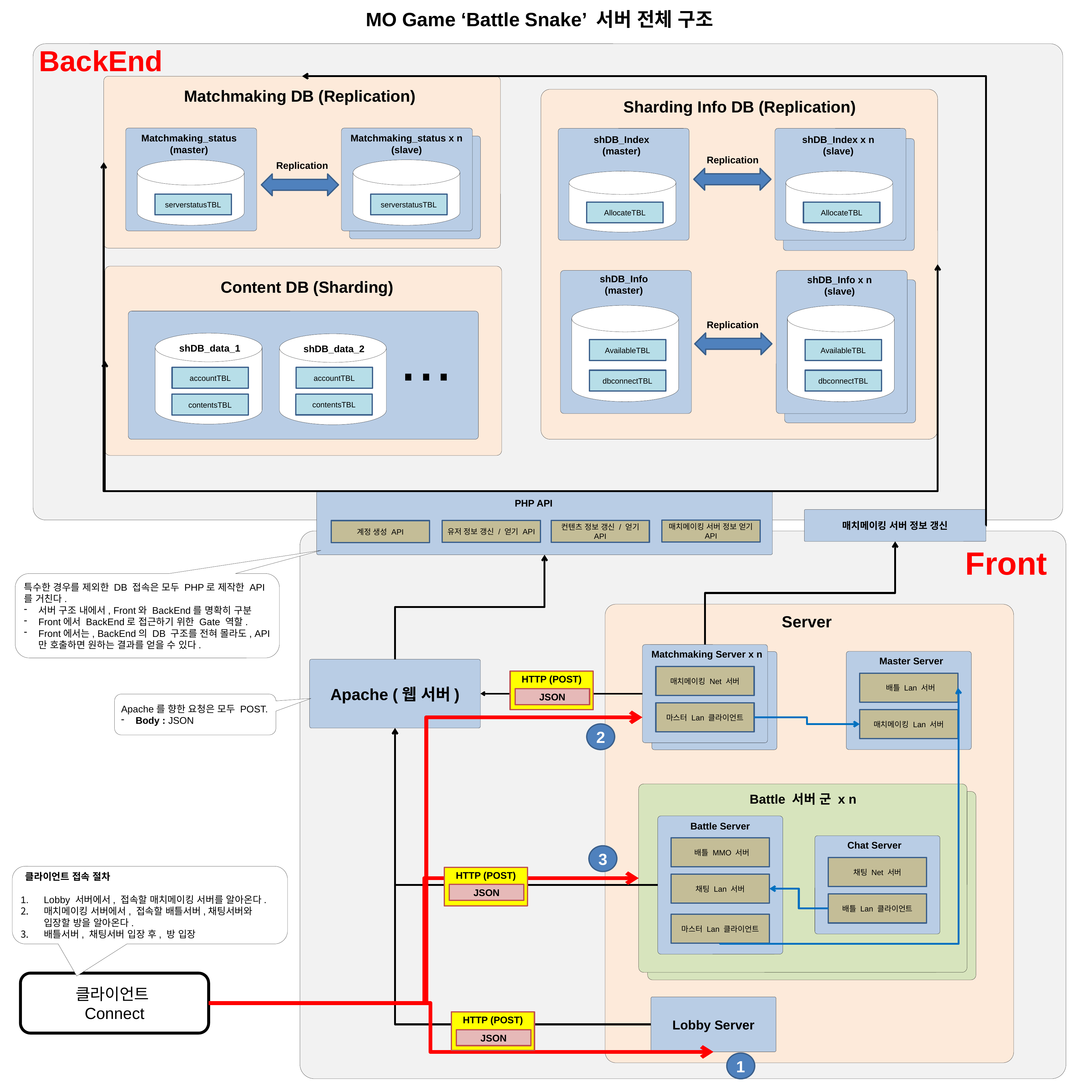

MO Game ‘Battle Snake’ 서버 전체 구조
BackEnd

Matchmaking DB (Replication)

Sharding Info DB (Replication)

Matchmaking_status
(master)

Matchmaking_status x n
(slave)

shDB_Index
(master)

shDB_Index x n
(slave)

Replication
Replication

serverstatusTBL
serverstatusTBL
AllocateTBL
AllocateTBL

shDB_Info
(master)

shDB_Info x n
(slave)
Content DB (Sharding)

...
Replication

AvailableTBL
AvailableTBL
shDB_data_1
shDB_data_2
accountTBL
accountTBL
dbconnectTBL
dbconnectTBL
contentsTBL
contentsTBL

PHP API
매치메이킹 서버 정보 갱신
매치메이킹 서버 정보 얻기 API
컨텐츠 정보 갱신 / 얻기 API
유저 정보 갱신 / 얻기 API
계정 생성 API

Front
특수한 경우를 제외한 DB 접속은 모두 PHP로 제작한 API를 거친다.
서버 구조 내에서, Front와 BackEnd를 명확히 구분
Front에서 BackEnd로 접근하기 위한 Gate 역할.
Front에서는, BackEnd의 DB 구조를 전혀 몰라도, API만 호출하면 원하는 결과를 얻을 수 있다.

Server

Matchmaking Server x n

Master Server

Apache (웹 서버)
매치메이킹 Net 서버
HTTP (POST)

JSON
 배틀 Lan 서버
Apache를 향한 요청은 모두 POST.
Body : JSON
마스터 Lan 클라이언트
매치메이킹 Lan 서버
2

Battle 서버 군 x n

Battle Server

Chat Server
 배틀 MMO 서버
3
채팅 Net 서버
 클라이언트 접속 절차

Lobby 서버에서, 접속할 매치메이킹 서버를 알아온다.
매치메이킹 서버에서, 접속할 배틀서버,채팅서버와 입장할 방을 알아온다.
배틀서버, 채팅서버 입장 후, 방 입장
HTTP (POST)

JSON
채팅 Lan 서버
배틀 Lan 클라이언트
마스터 Lan 클라이언트
클라이언트
Connect
Lobby Server
HTTP (POST)

JSON
1